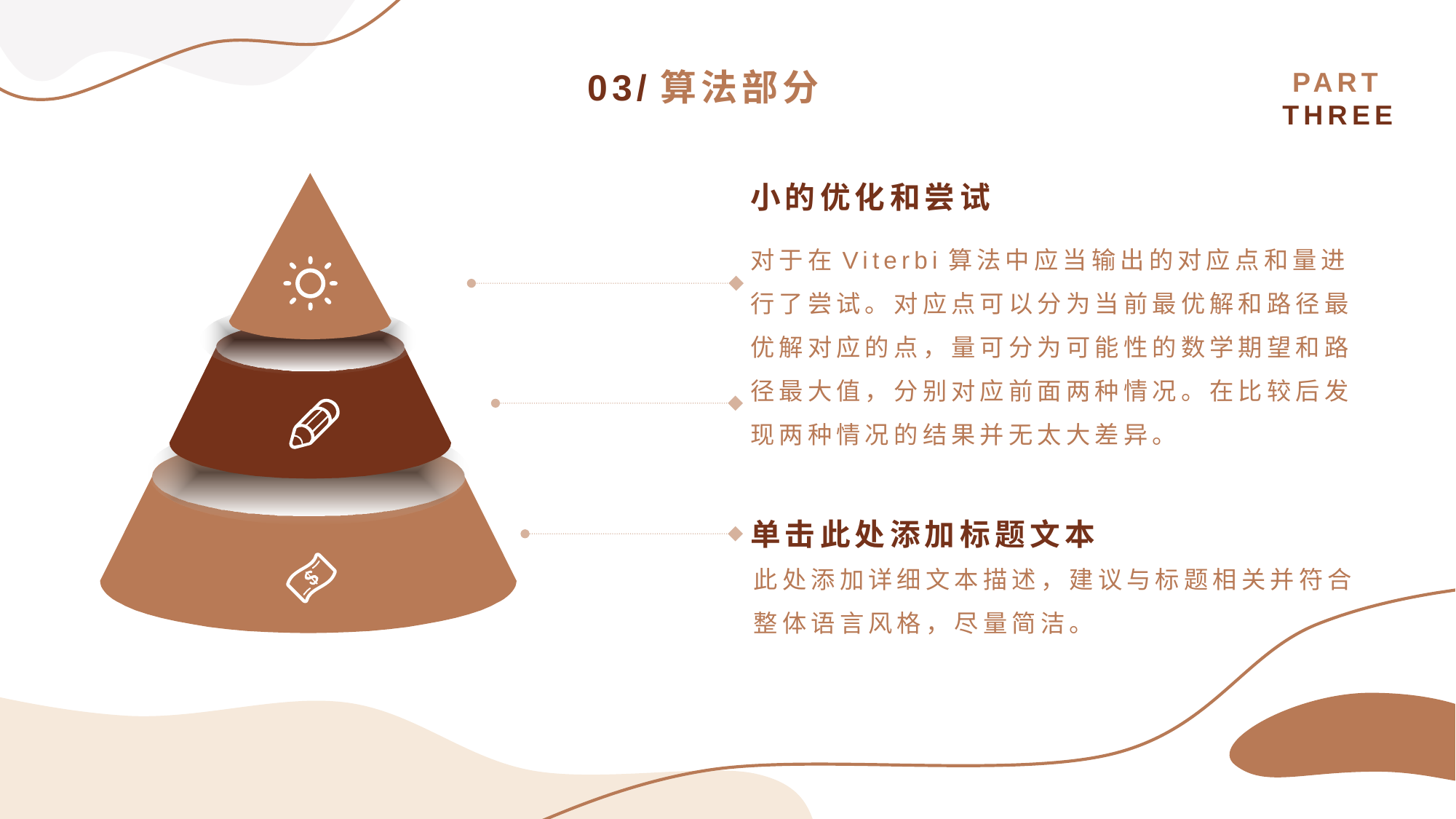

03/算法部分
PART THREE

小的优化和尝试
对于在Viterbi算法中应当输出的对应点和量进行了尝试。对应点可以分为当前最优解和路径最优解对应的点，量可分为可能性的数学期望和路径最大值，分别对应前面两种情况。在比较后发现两种情况的结果并无太大差异。

单击此处添加标题文本
此处添加详细文本描述，建议与标题相关并符合整体语言风格，尽量简洁。